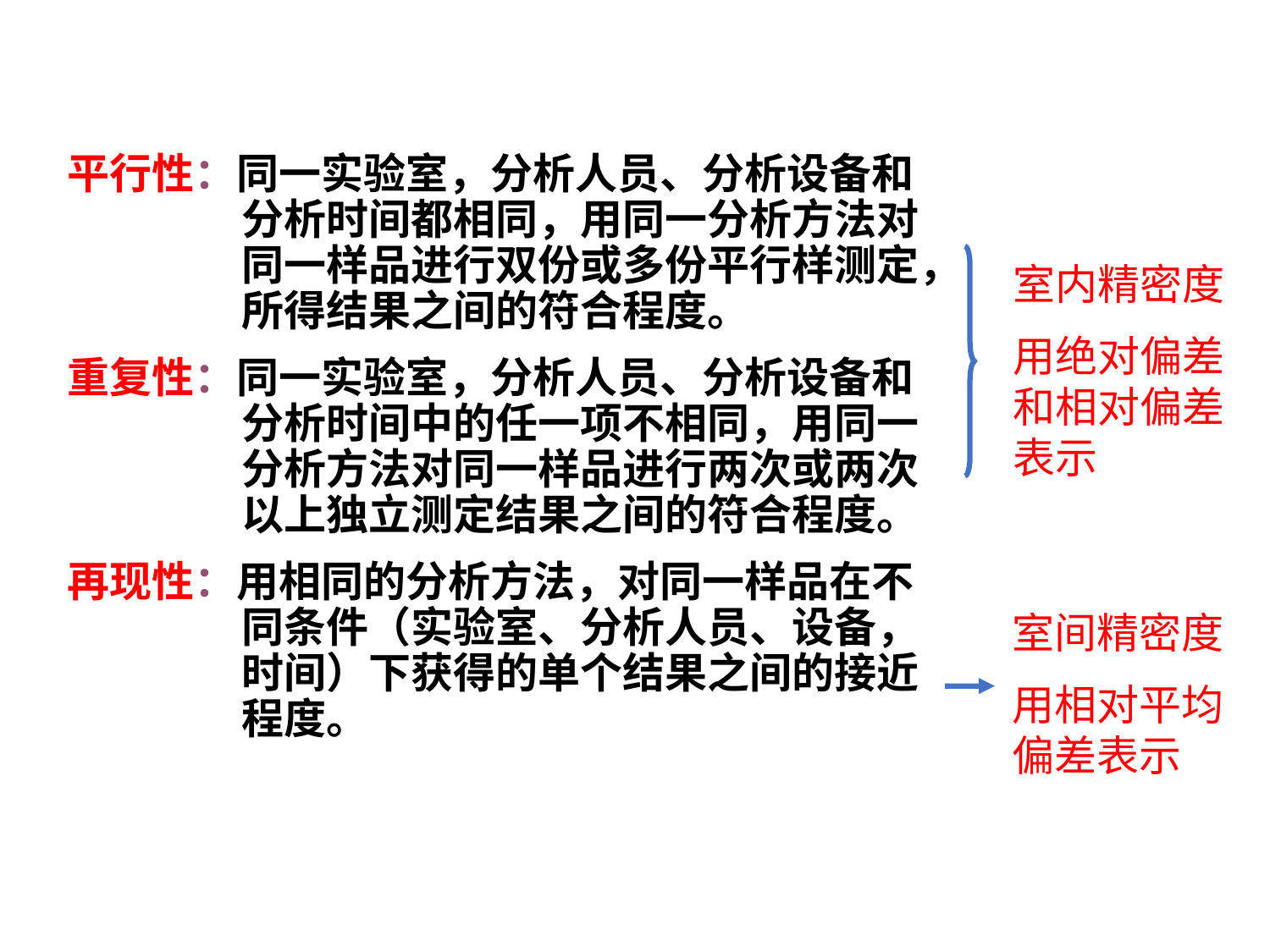

平行性：同一实验室，分析人员、分析设备和分析时间都相同，用同一分析方法对同一样品进行双份或多份平行样测定，所得结果之间的符合程度。
重复性：同一实验室，分析人员、分析设备和分析时间中的任一项不相同，用同一分析方法对同一样品进行两次或两次以上独立测定结果之间的符合程度。
再现性：用相同的分析方法，对同一样品在不同条件（实验室、分析人员、设备，时间）下获得的单个结果之间的接近程度。

室内精密度
用绝对偏差和相对偏差表示
室间精密度
用相对平均偏差表示